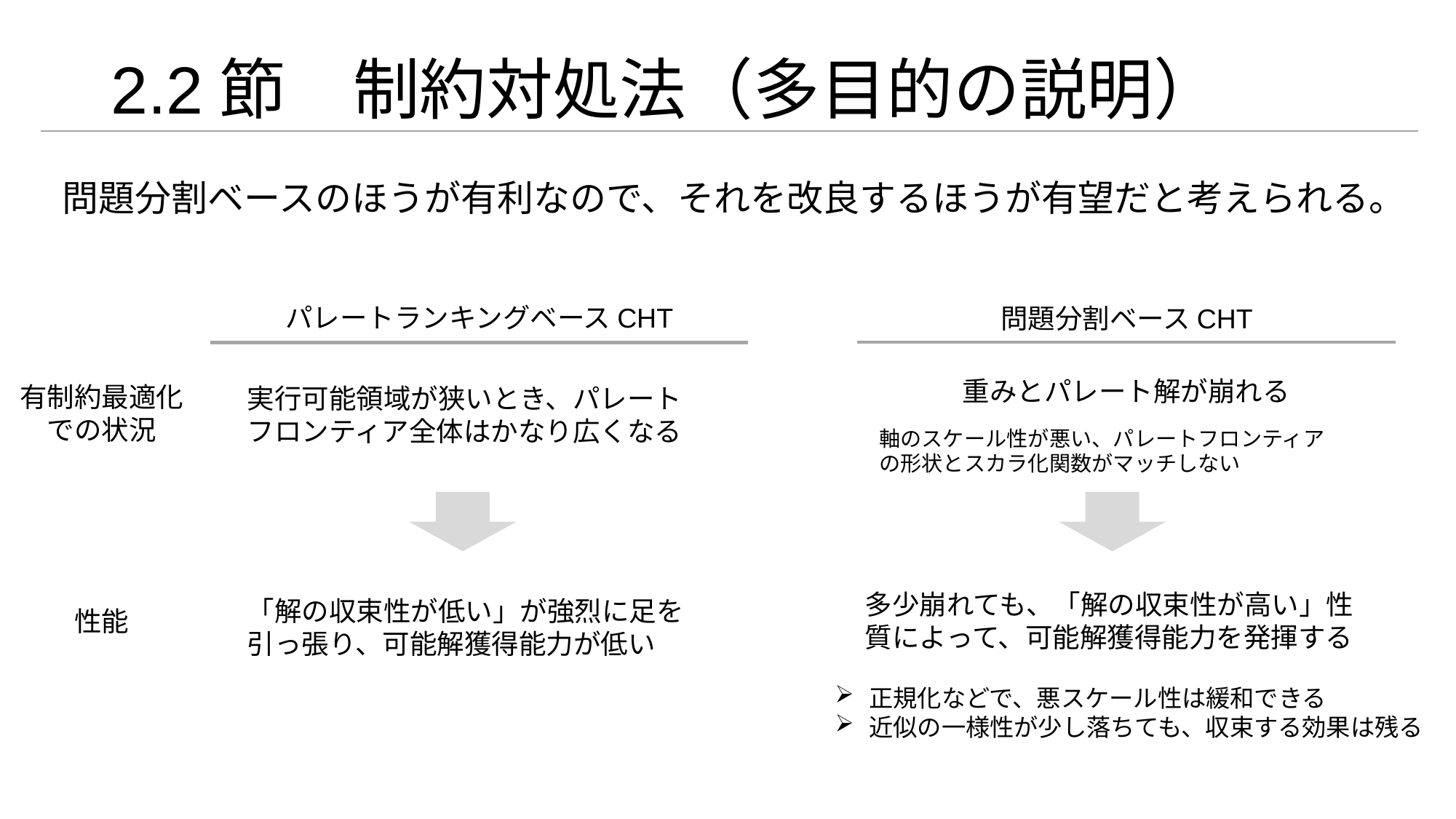

# 2.2節　制約対処法（多目的の説明）
問題分割ベースのほうが有利なので、それを改良するほうが有望だと考えられる。
パレートランキングベースCHT
問題分割ベースCHT
重みとパレート解が崩れる
有制約最適化での状況
実行可能領域が狭いとき、パレートフロンティア全体はかなり広くなる
軸のスケール性が悪い、パレートフロンティアの形状とスカラ化関数がマッチしない

性能
多少崩れても、「解の収束性が高い」性質によって、可能解獲得能力を発揮する
「解の収束性が低い」が強烈に足を引っ張り、可能解獲得能力が低い
正規化などで、悪スケール性は緩和できる
近似の一様性が少し落ちても、収束する効果は残る